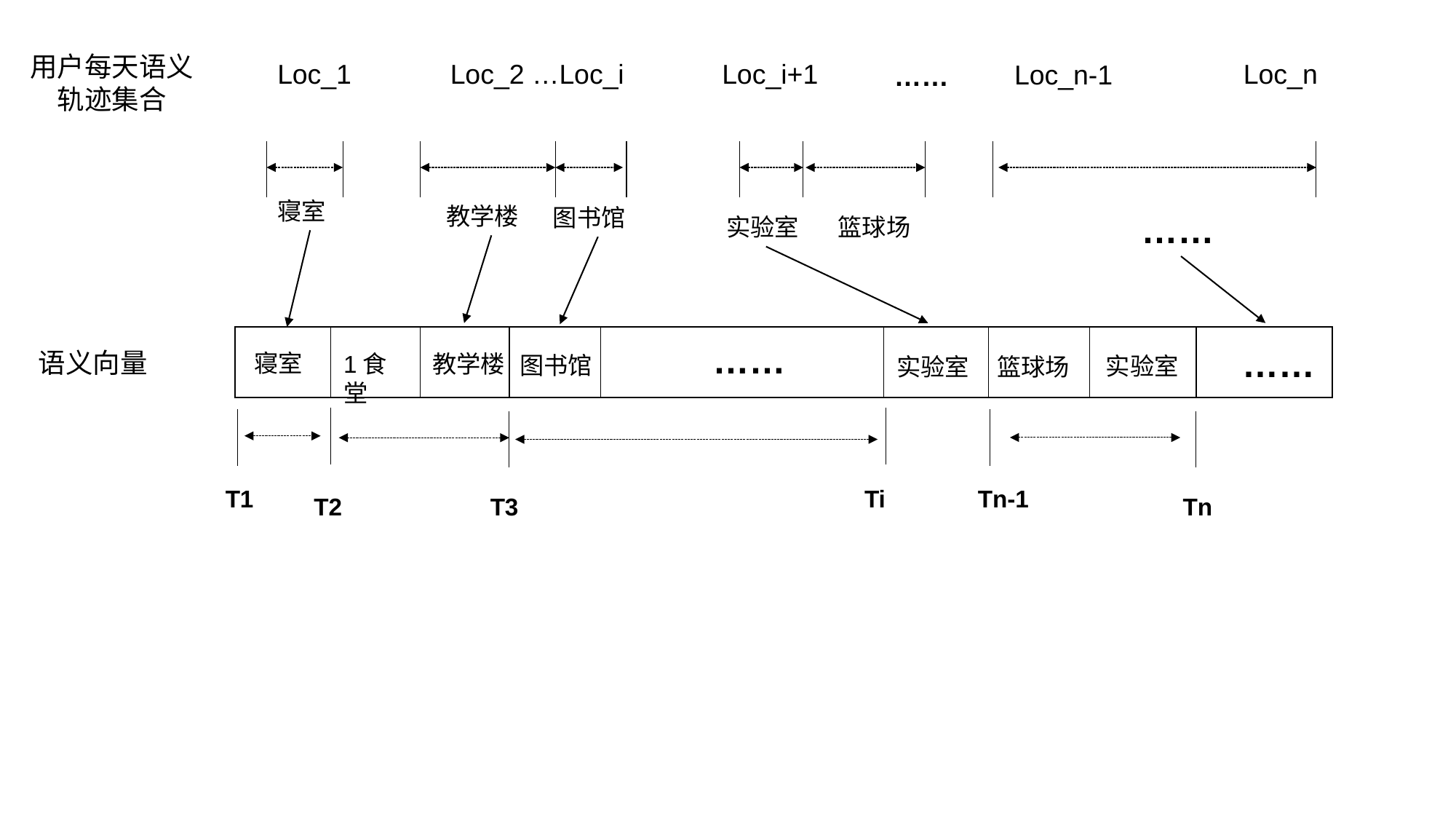

用户每天语义轨迹集合
Loc_1
Loc_2 …Loc_i
Loc_i+1
Loc_n
Loc_n-1
……
寝室
教学楼
图书馆
……
实验室
篮球场

……
……
语义向量
寝室
1食堂
教学楼
图书馆
实验室
实验室
篮球场
T1
Ti
Tn-1
T3
Tn
T2